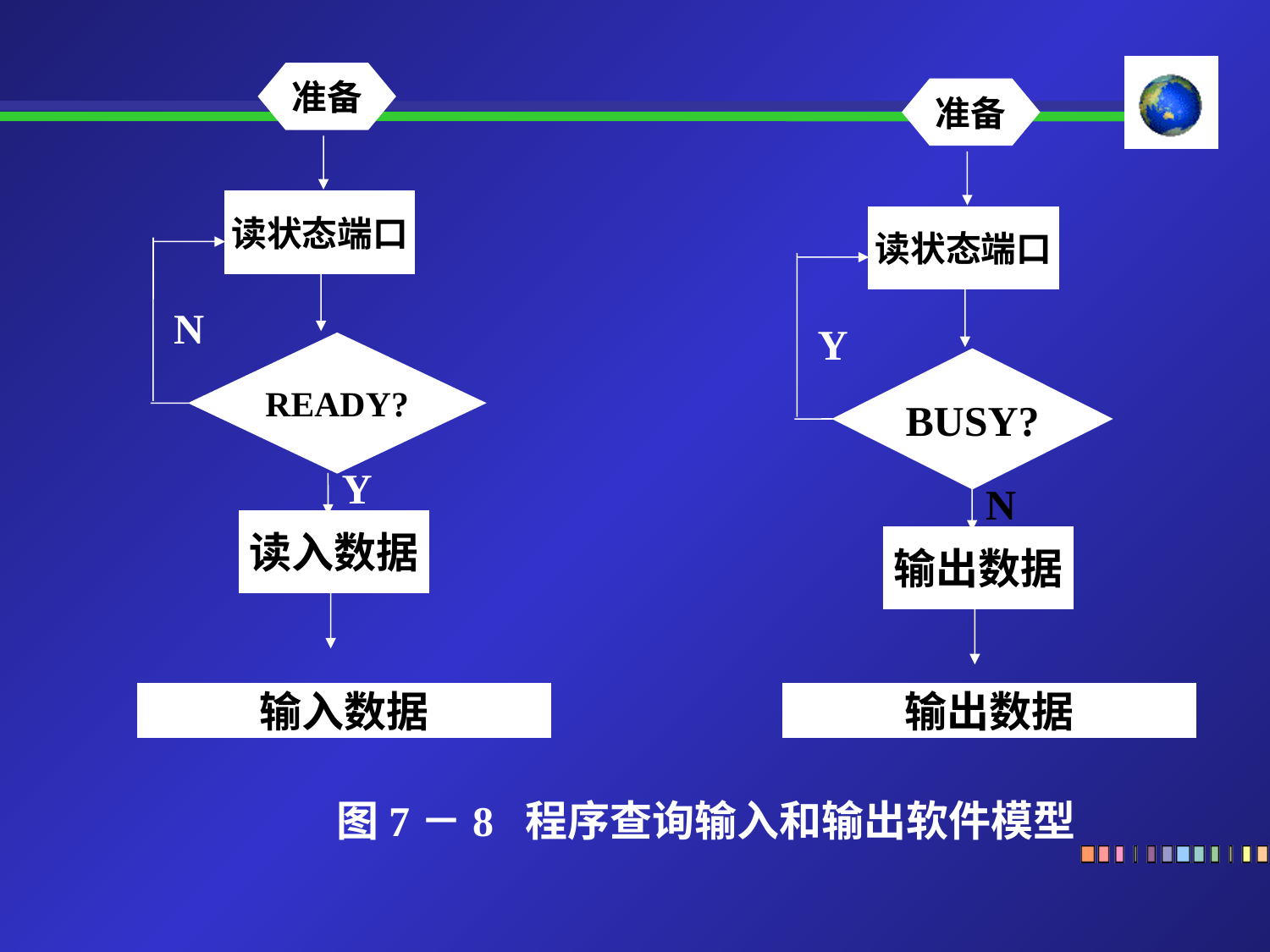

准备

读状态端口

N
READY?

Y

读入数据

输入数据
准备

读状态端口

Y
BUSY?

N

输出数据

输出数据
图7－8  程序查询输入和输出软件模型
23